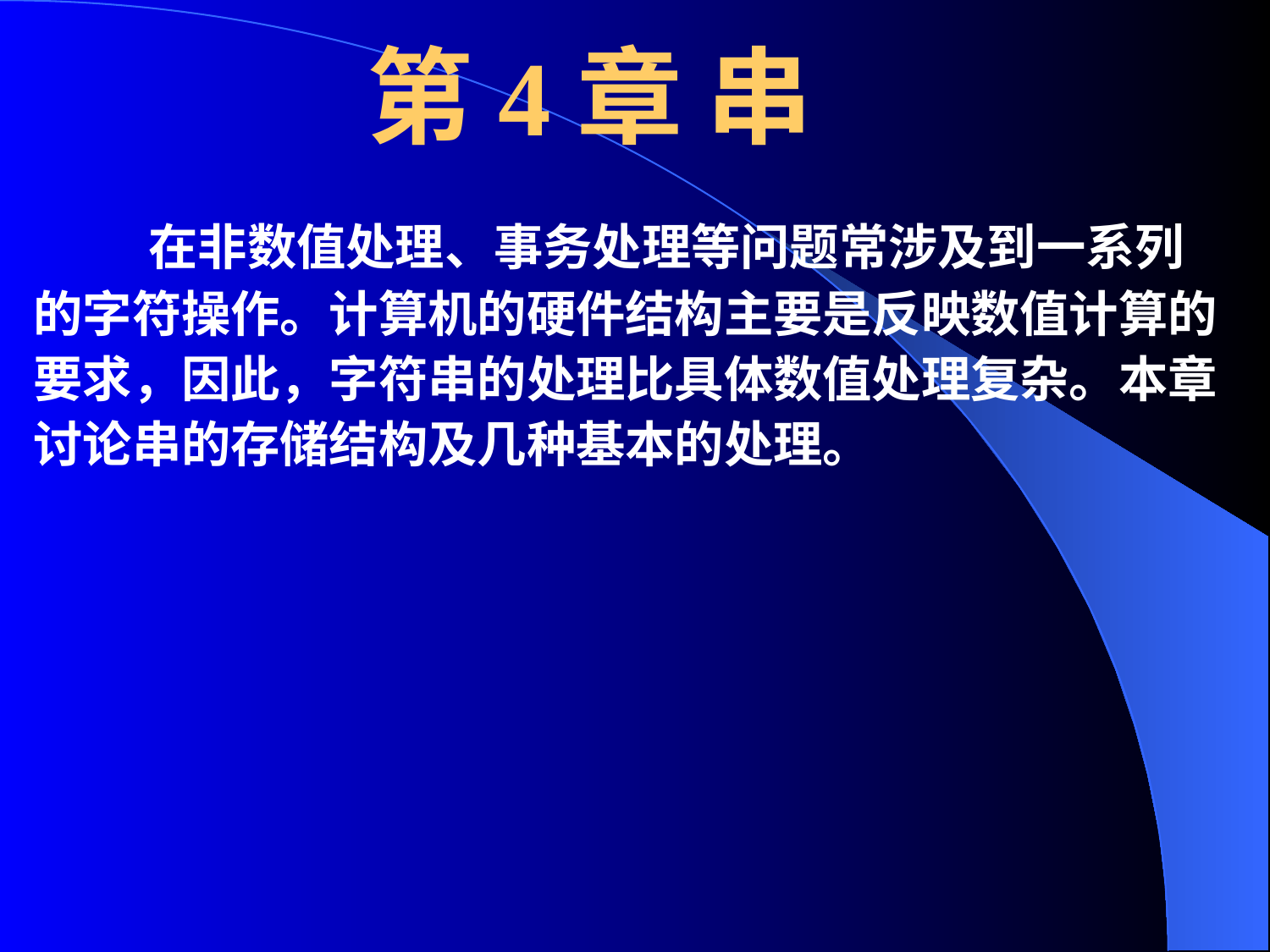

# 第4章 串
        在非数值处理、事务处理等问题常涉及到一系列的字符操作。计算机的硬件结构主要是反映数值计算的要求，因此，字符串的处理比具体数值处理复杂。本章讨论串的存储结构及几种基本的处理。